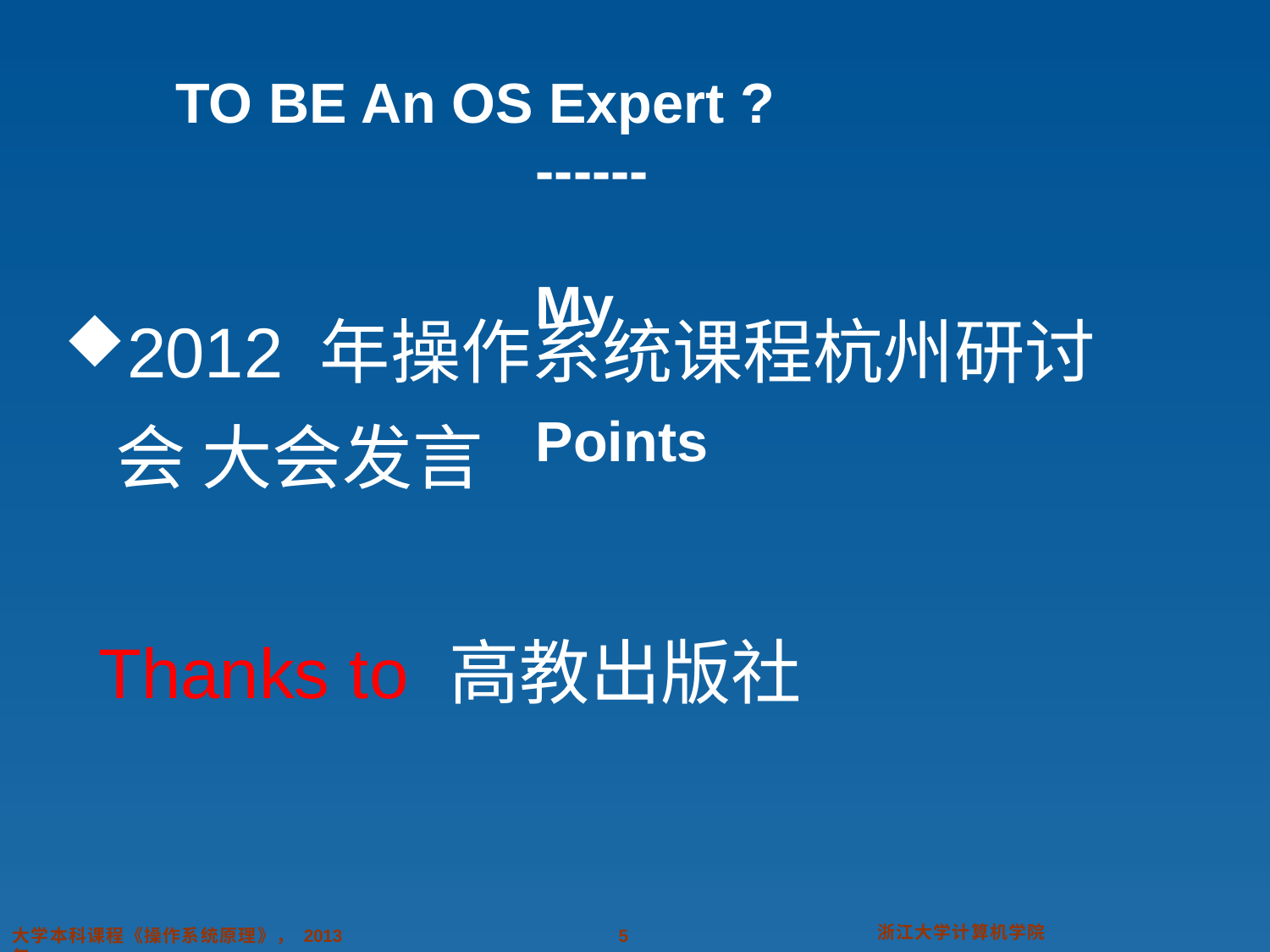

# TO BE An OS Expert ?
------	My	Points
2012 年操作系统课程杭州研讨会 大会发言
Thanks to	高教出版社
浙江大学计算机学院
大学本科课程《操作系统原理》， 2013 年
5